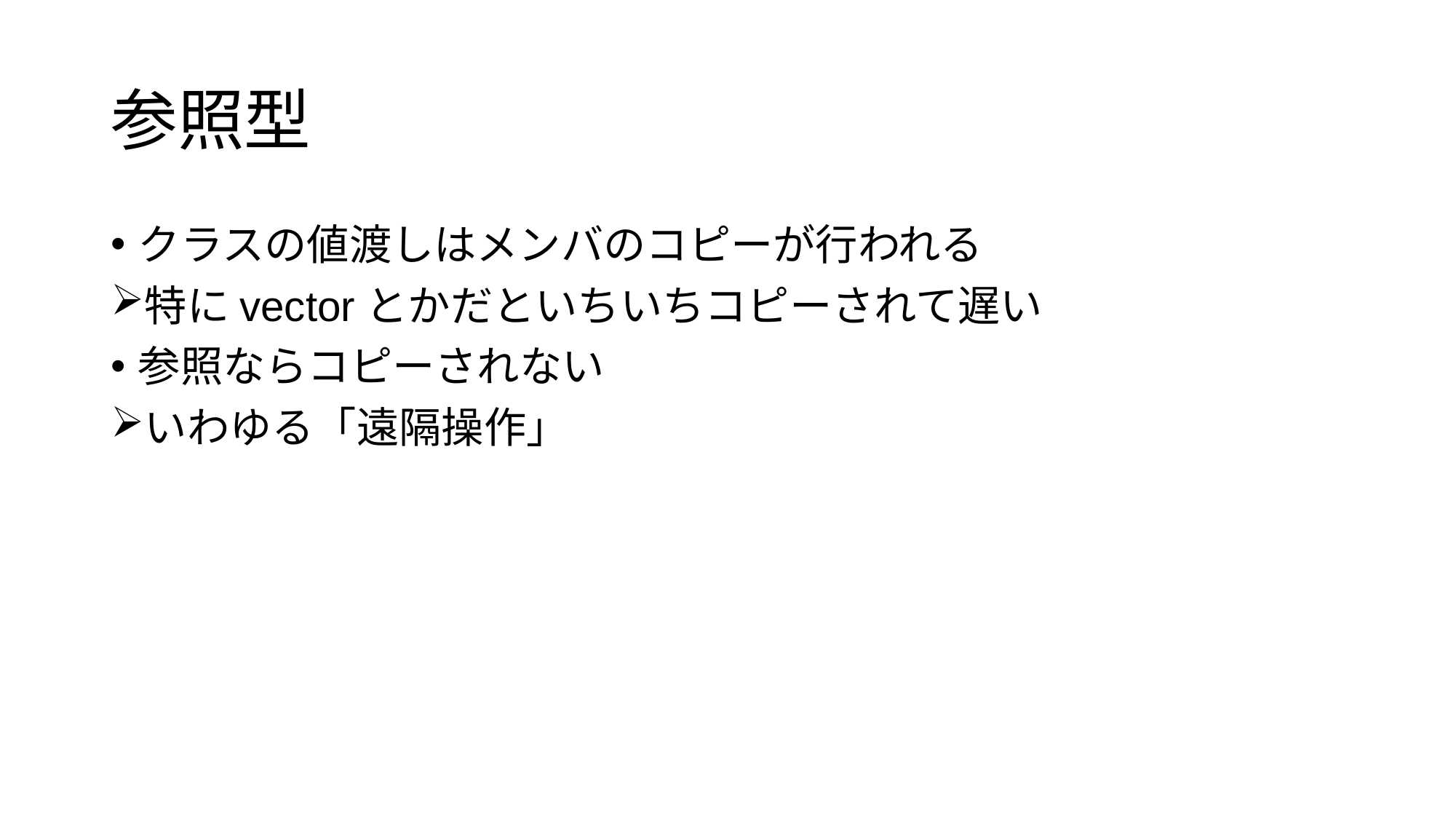

# 参照型
クラスの値渡しはメンバのコピーが行われる
特にvectorとかだといちいちコピーされて遅い
参照ならコピーされない
いわゆる「遠隔操作」